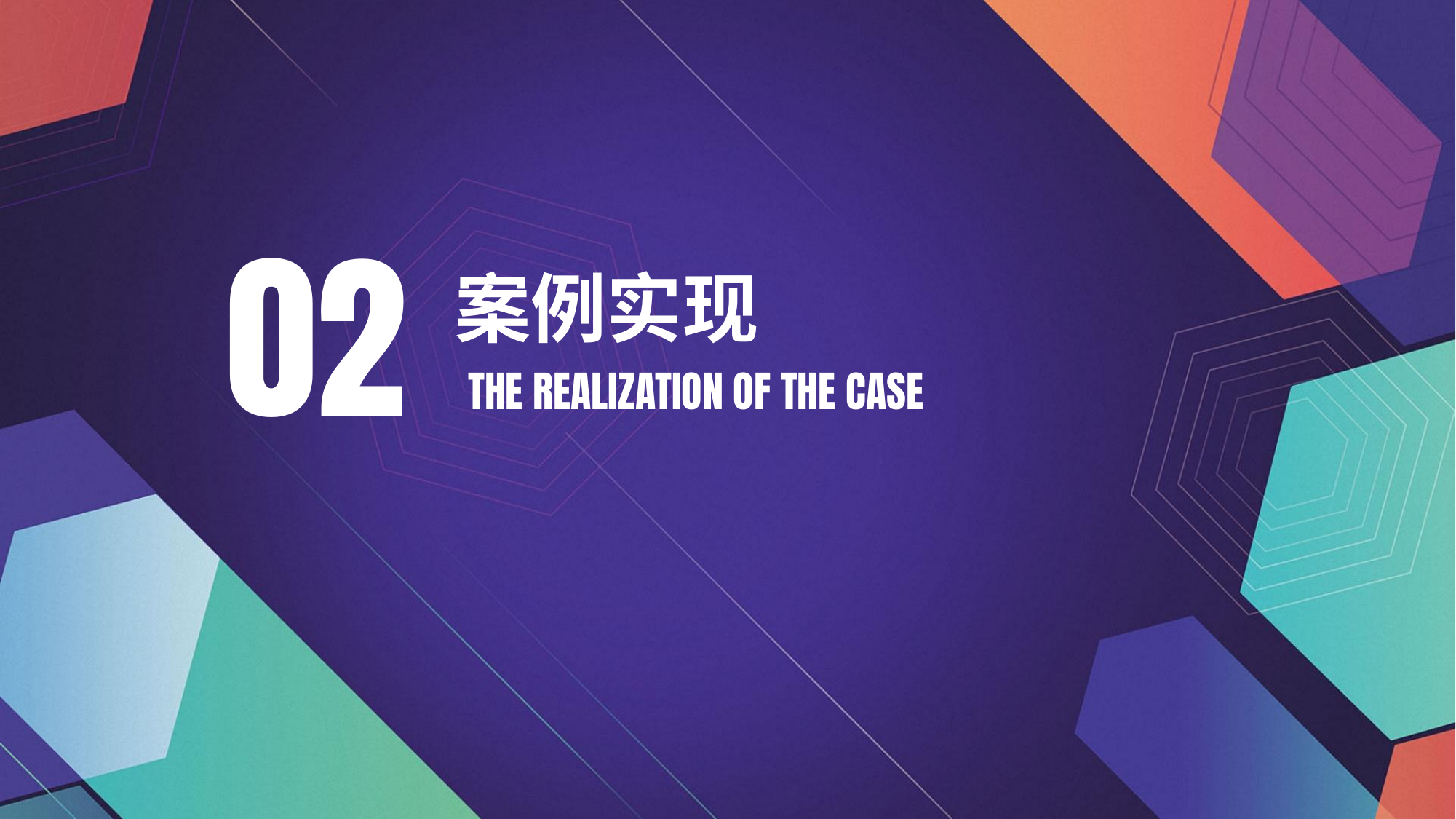

02
案例实现
THE REALIZATION OF THE CASE